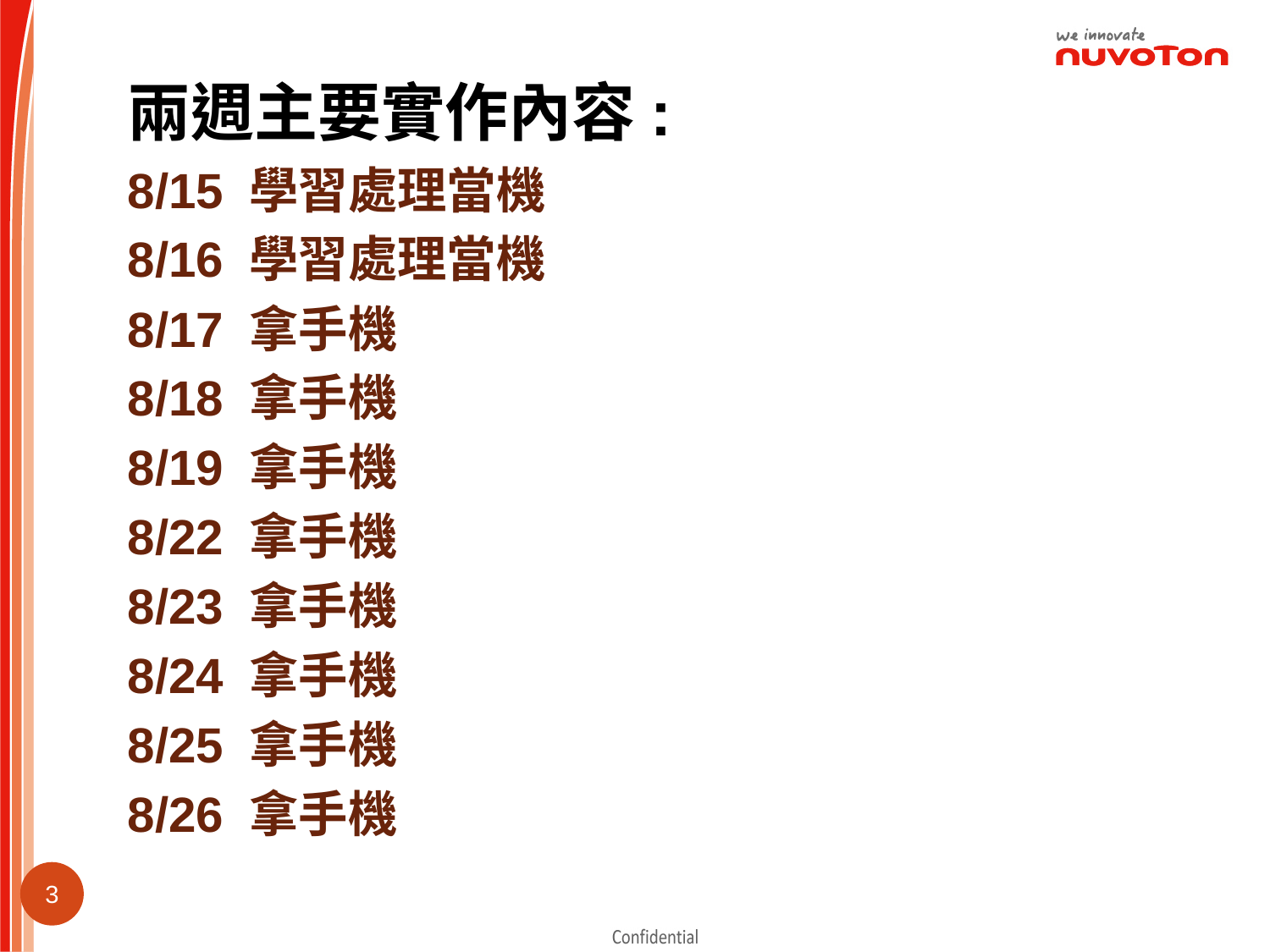

兩週主要實作內容:
8/15 學習處理當機
8/16 學習處理當機
8/17 拿手機
8/18 拿手機
8/19 拿手機
8/22 拿手機
8/23 拿手機
8/24 拿手機
8/25 拿手機
8/26 拿手機

3